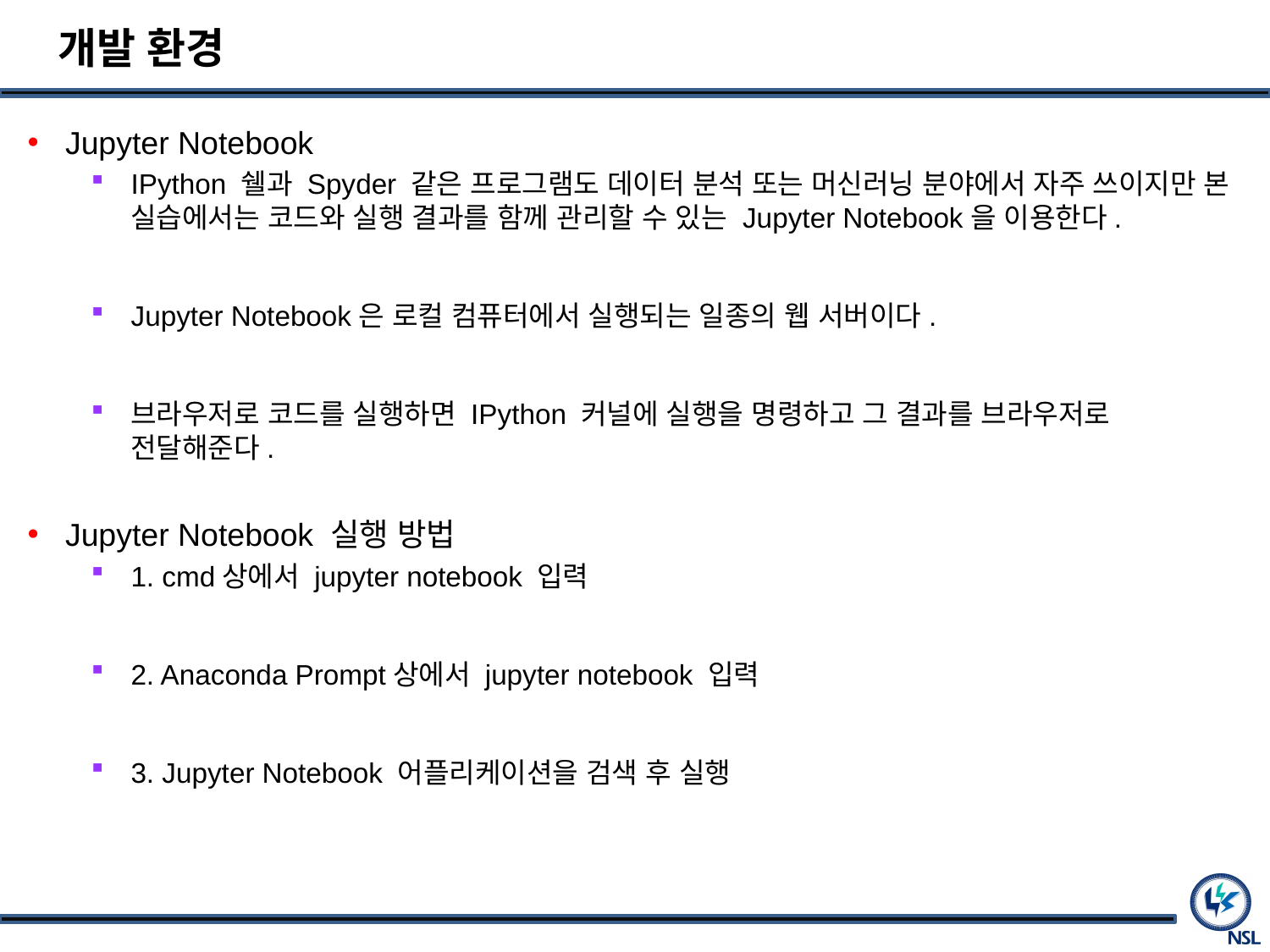

# 개발 환경
Jupyter Notebook
IPython 쉘과 Spyder 같은 프로그램도 데이터 분석 또는 머신러닝 분야에서 자주 쓰이지만 본 실습에서는 코드와 실행 결과를 함께 관리할 수 있는 Jupyter Notebook을 이용한다.

Jupyter Notebook은 로컬 컴퓨터에서 실행되는 일종의 웹 서버이다.

브라우저로 코드를 실행하면 IPython 커널에 실행을 명령하고 그 결과를 브라우저로 전달해준다.

Jupyter Notebook 실행 방법
1. cmd상에서 jupyter notebook 입력

2. Anaconda Prompt상에서 jupyter notebook 입력

3. Jupyter Notebook 어플리케이션을 검색 후 실행